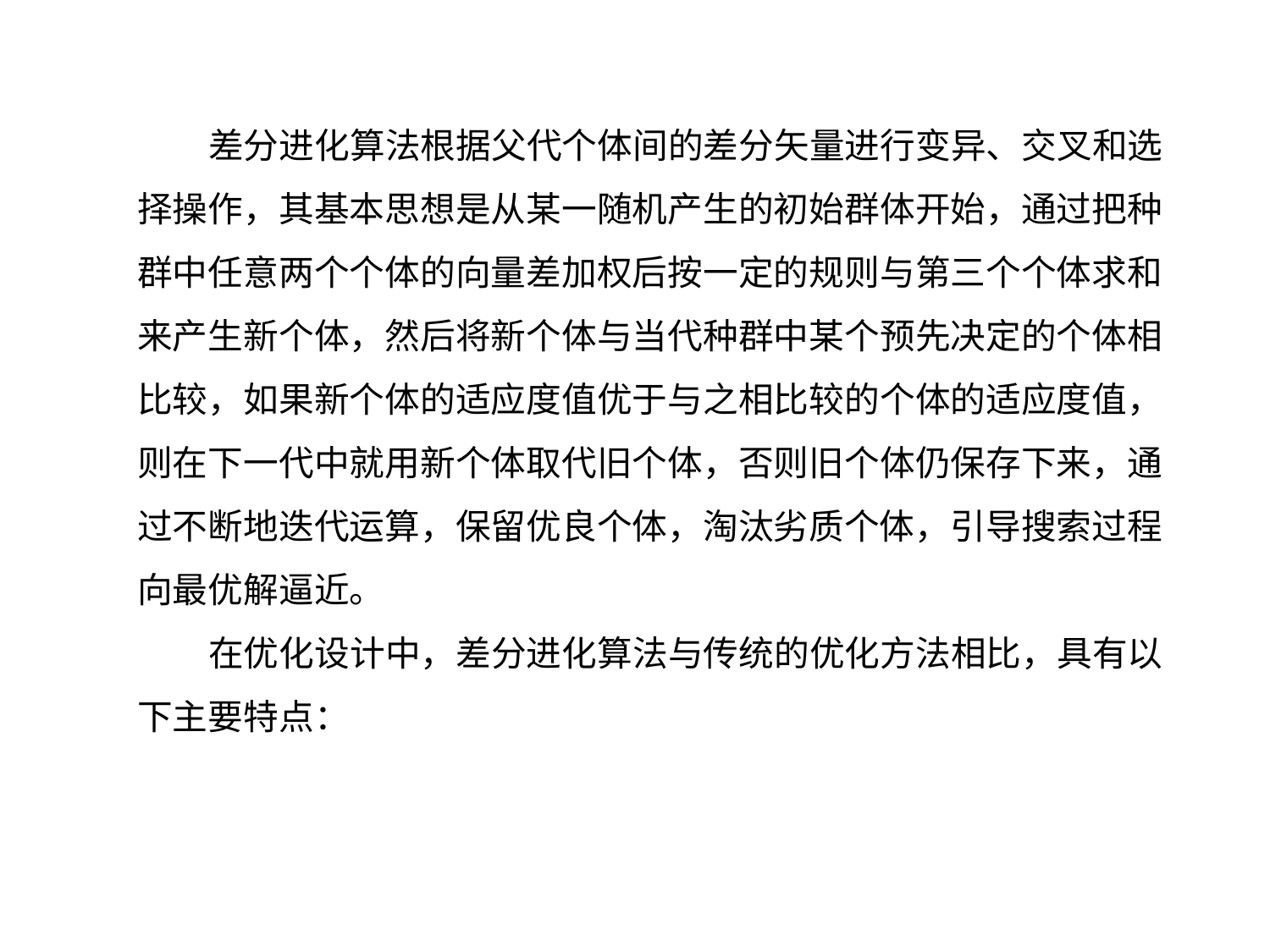

差分进化算法根据父代个体间的差分矢量进行变异、交叉和选择操作，其基本思想是从某一随机产生的初始群体开始，通过把种群中任意两个个体的向量差加权后按一定的规则与第三个个体求和来产生新个体，然后将新个体与当代种群中某个预先决定的个体相比较，如果新个体的适应度值优于与之相比较的个体的适应度值，则在下一代中就用新个体取代旧个体，否则旧个体仍保存下来，通过不断地迭代运算，保留优良个体，淘汰劣质个体，引导搜索过程向最优解逼近。
        在优化设计中，差分进化算法与传统的优化方法相比，具有以下主要特点：